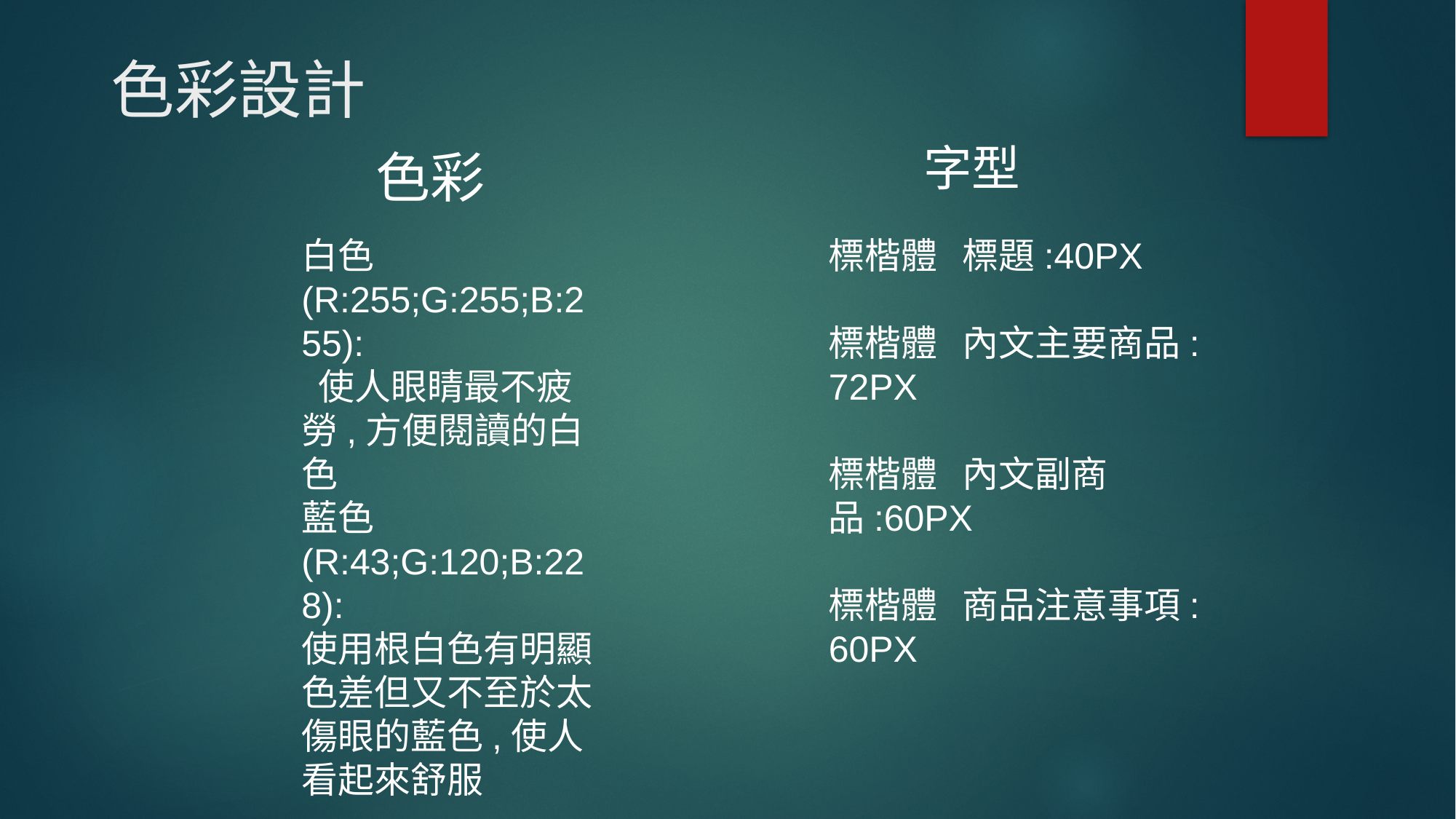

# 色彩設計
字型
色彩
白色(R:255;G:255;B:255):
 使人眼睛最不疲勞,方便閱讀的白色
藍色(R:43;G:120;B:228):
使用根白色有明顯色差但又不至於太傷眼的藍色,使人看起來舒服

標楷體   標題:40PX

標楷體   內文主要商品:72PX

標楷體   內文副商品:60PX

標楷體   商品注意事項:60PX